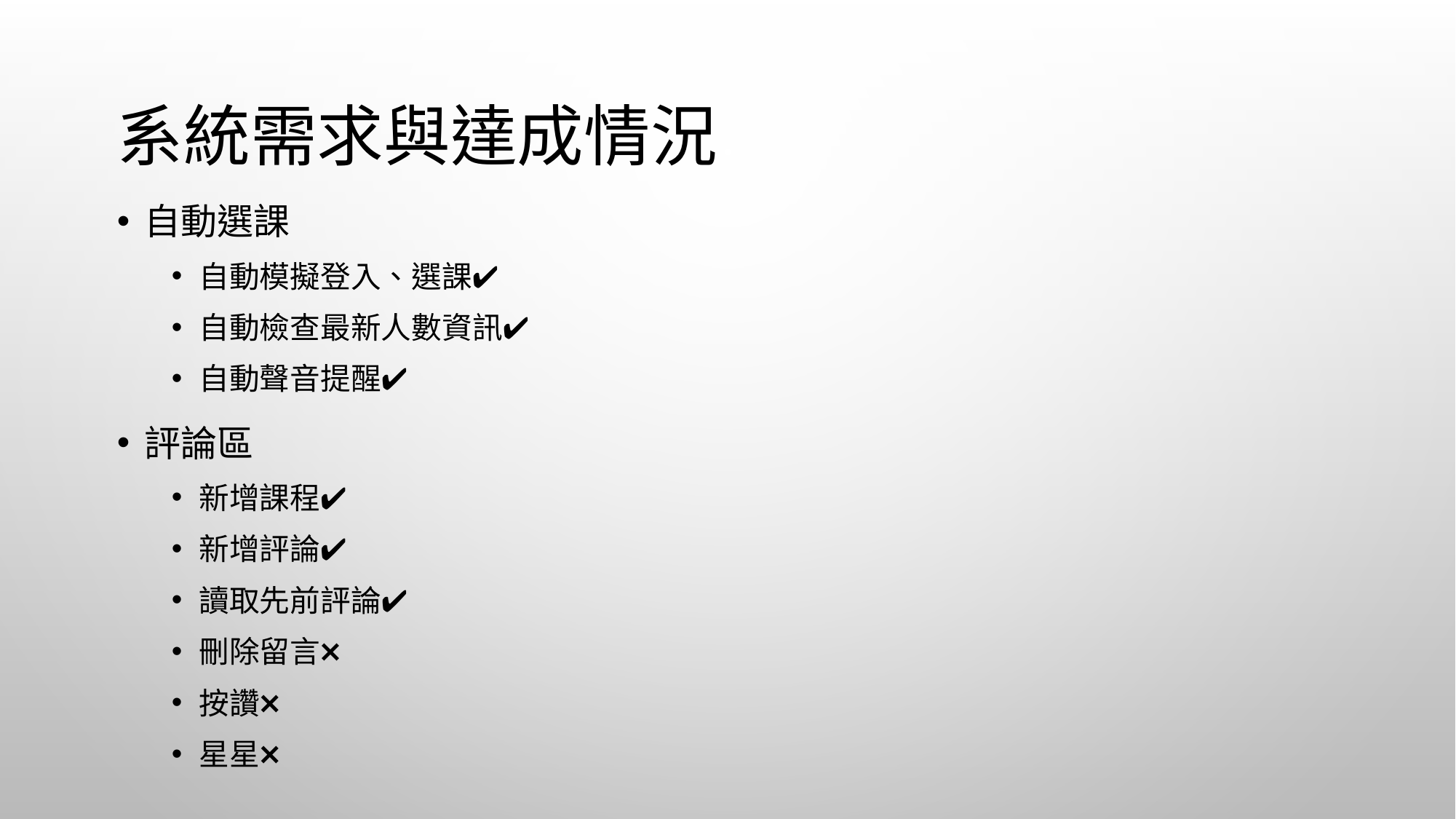

# 系統需求與達成情況
自動選課
自動模擬登入、選課✔
自動檢查最新人數資訊✔
自動聲音提醒✔
評論區
新增課程✔
新增評論✔
讀取先前評論✔
刪除留言❌
按讚❌
星星❌